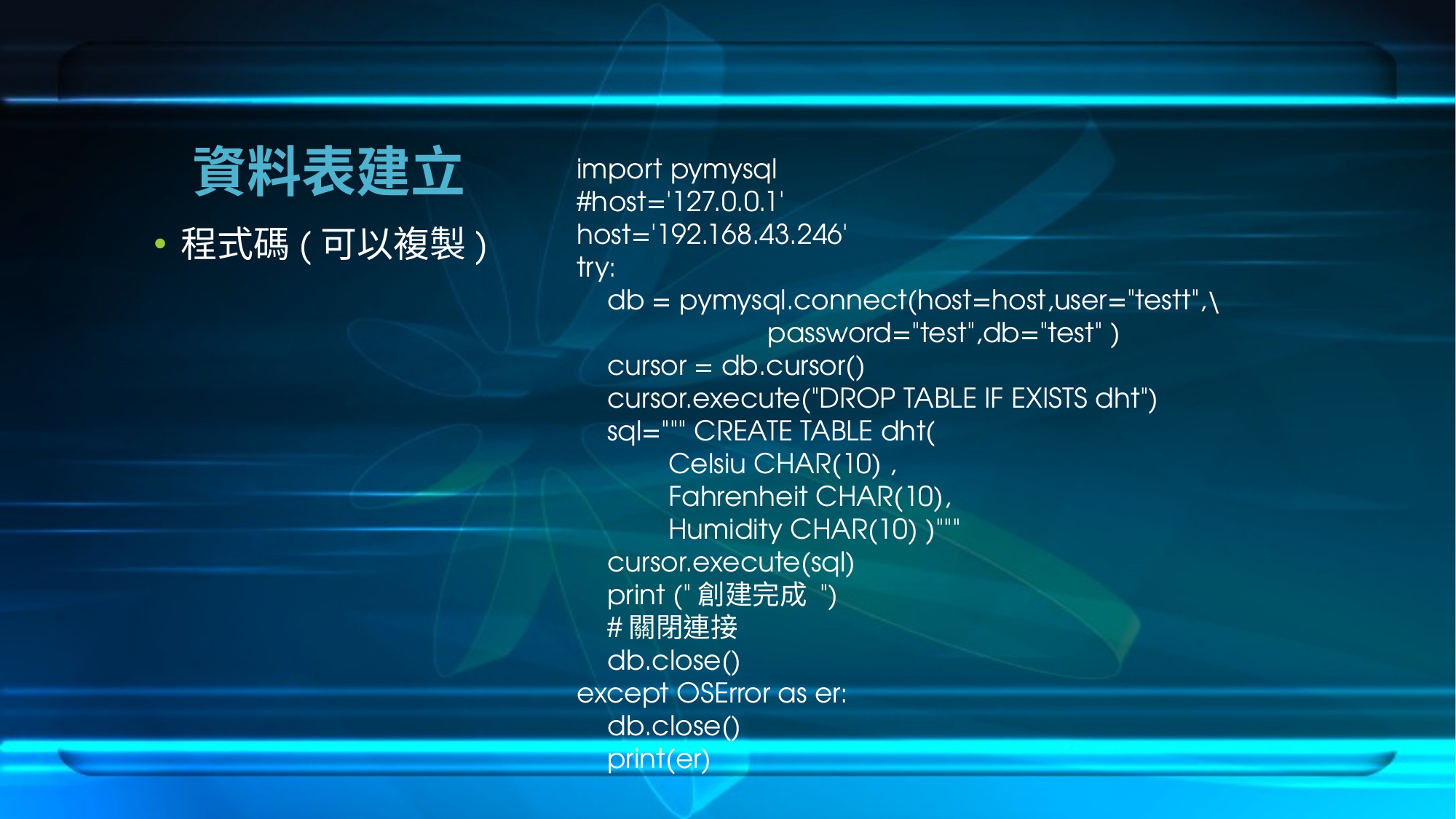

# 資料表建立
import pymysql
#host='127.0.0.1'
host='192.168.43.246'
try:
    db = pymysql.connect(host=host,user="testt",\
                         password="test",db="test" )
    cursor = db.cursor()
    cursor.execute("DROP TABLE IF EXISTS dht")
    sql=""" CREATE TABLE dht(
            Celsiu CHAR(10) ,
            Fahrenheit CHAR(10),
            Humidity CHAR(10) )"""
    cursor.execute(sql)
    print ("創建完成 ")
    #關閉連接
    db.close()
except OSError as er:
    db.close()
    print(er)
程式碼(可以複製)